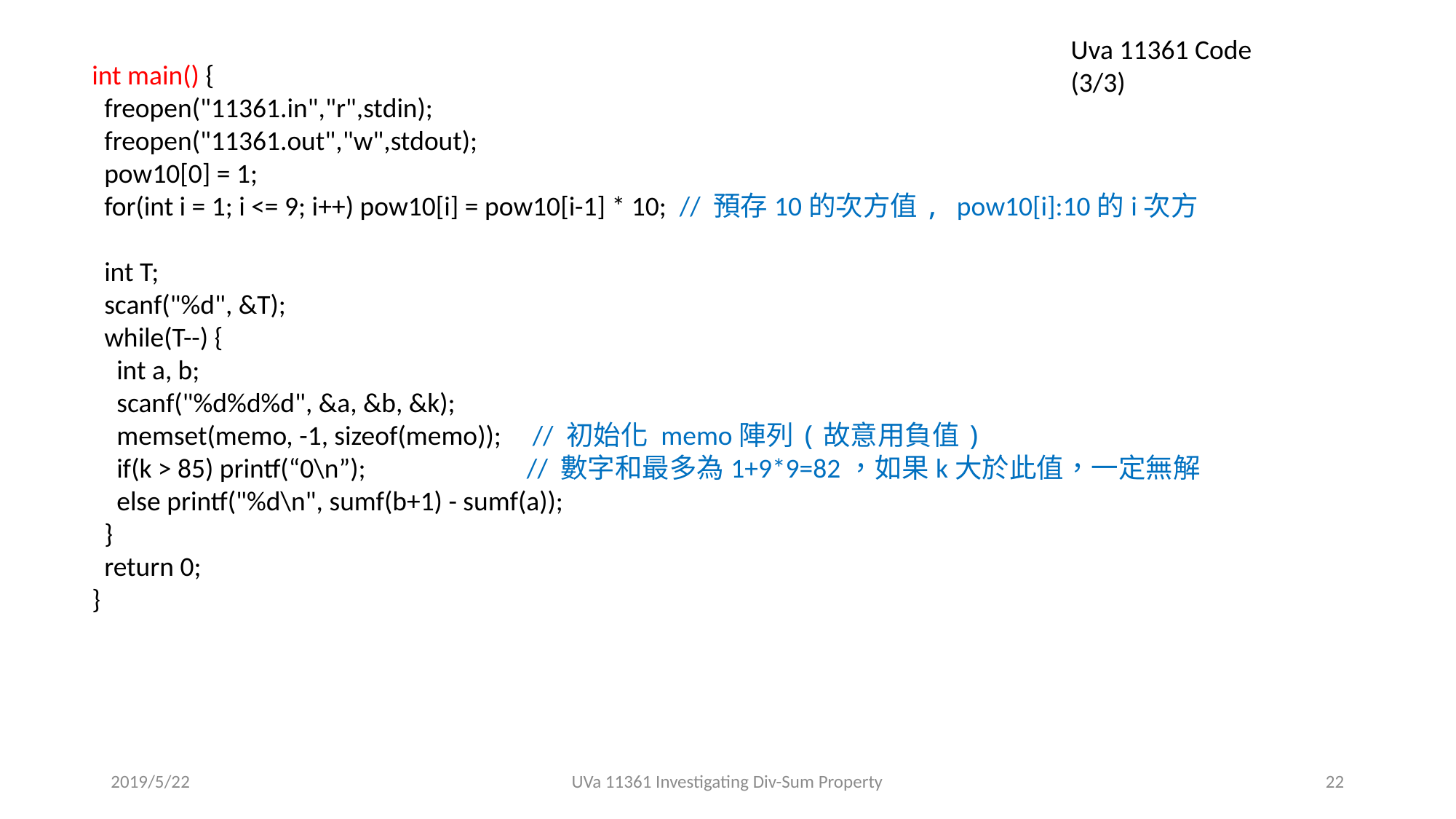

Uva 11361 Code (3/3)
int main() {
  freopen("11361.in","r",stdin);
  freopen("11361.out","w",stdout);
  pow10[0] = 1;
  for(int i = 1; i <= 9; i++) pow10[i] = pow10[i-1] * 10;  // 預存10的次方值, pow10[i]:10的i次方

  int T;
  scanf("%d", &T);
  while(T--) {
    int a, b;
    scanf("%d%d%d", &a, &b, &k);
    memset(memo, -1, sizeof(memo));     // 初始化 memo陣列(故意用負值)
    if(k > 85) printf(“0\n”);                          // 數字和最多為1+9*9=82，如果k大於此值，一定無解
    else printf("%d\n", sumf(b+1) - sumf(a));
  }
  return 0;
}
2019/5/22
UVa 11361 Investigating Div-Sum Property
22